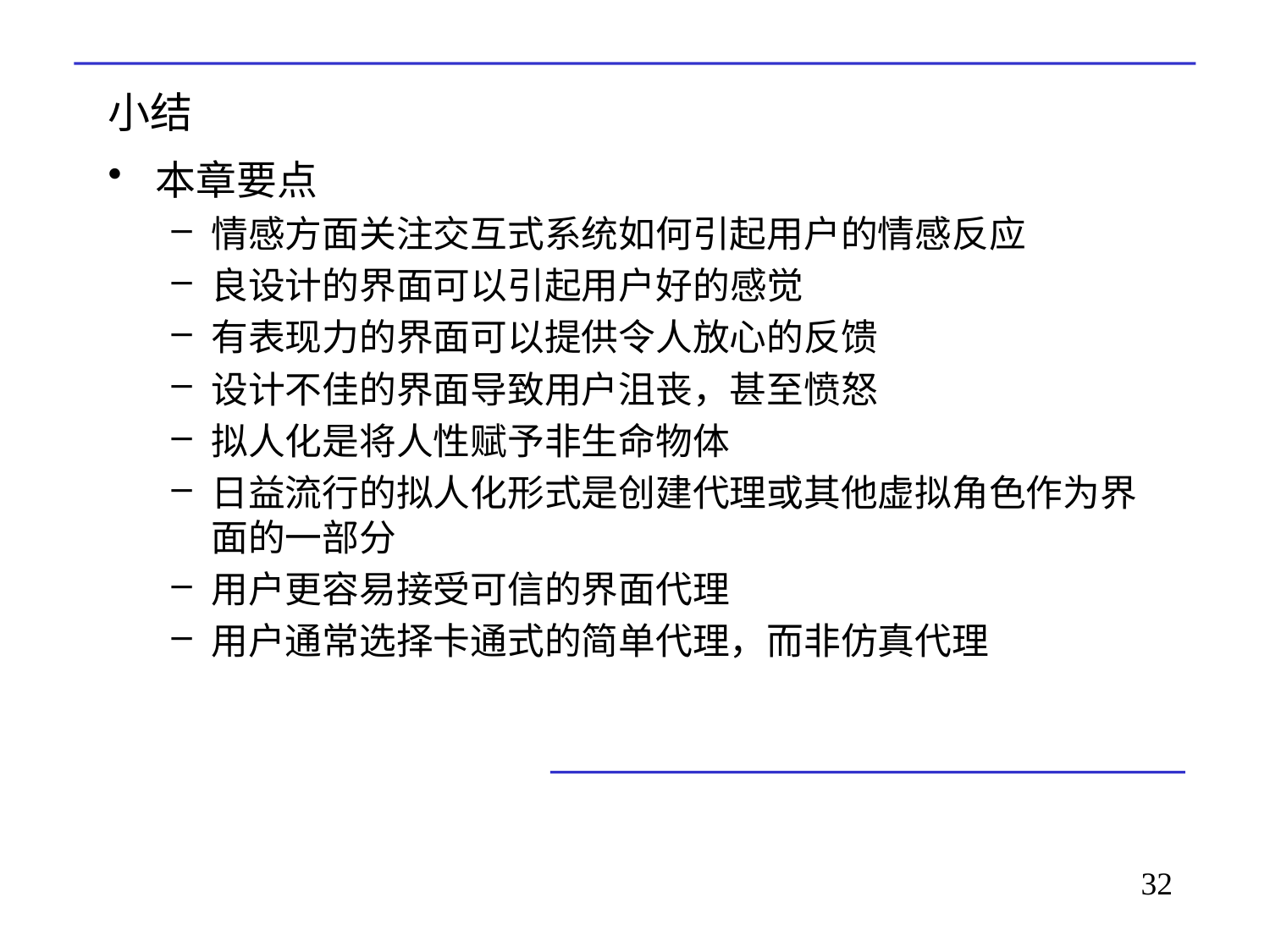

# 小结
本章要点
情感方面关注交互式系统如何引起用户的情感反应
良设计的界面可以引起用户好的感觉
有表现力的界面可以提供令人放心的反馈
设计不佳的界面导致用户沮丧，甚至愤怒
拟人化是将人性赋予非生命物体
日益流行的拟人化形式是创建代理或其他虚拟角色作为界面的一部分
用户更容易接受可信的界面代理
用户通常选择卡通式的简单代理，而非仿真代理
32